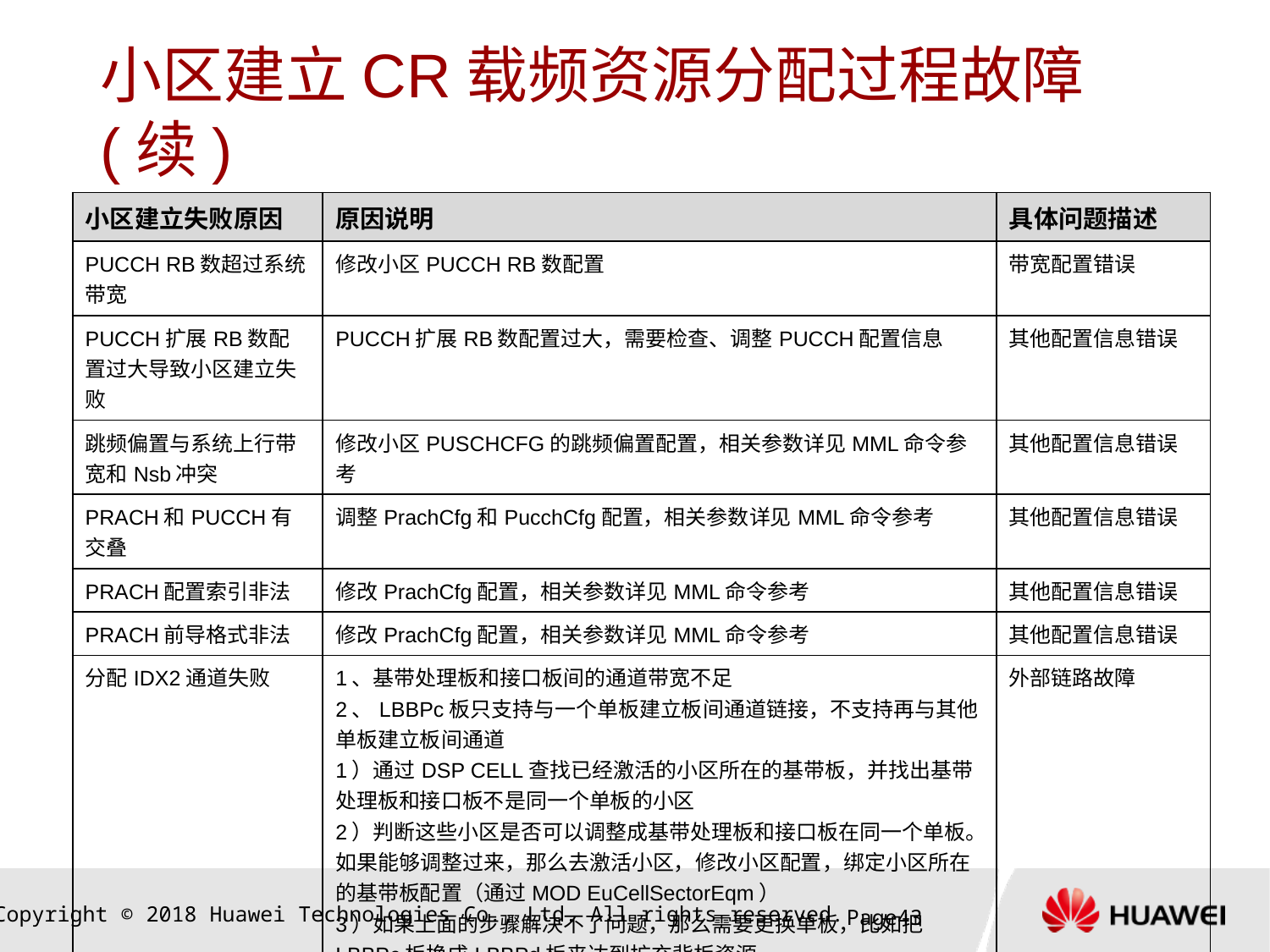

# 小区建立CR载频资源分配过程故障(续)
| 小区建立失败原因 | 原因说明 | 具体问题描述 |
| --- | --- | --- |
| PUCCH RB数超过系统带宽 | 修改小区PUCCH RB数配置 | 带宽配置错误 |
| PUCCH扩展RB数配置过大导致小区建立失败 | PUCCH扩展RB数配置过大，需要检查、调整PUCCH配置信息 | 其他配置信息错误 |
| 跳频偏置与系统上行带宽和Nsb冲突 | 修改小区PUSCHCFG的跳频偏置配置，相关参数详见MML命令参考 | 其他配置信息错误 |
| PRACH和PUCCH有交叠 | 调整PrachCfg和PucchCfg配置，相关参数详见MML命令参考 | 其他配置信息错误 |
| PRACH配置索引非法 | 修改PrachCfg配置，相关参数详见MML命令参考 | 其他配置信息错误 |
| PRACH前导格式非法 | 修改PrachCfg配置，相关参数详见MML命令参考 | 其他配置信息错误 |
| 分配IDX2通道失败 | 1、基带处理板和接口板间的通道带宽不足 2、LBBPc板只支持与一个单板建立板间通道链接，不支持再与其他单板建立板间通道 1）通过DSP CELL查找已经激活的小区所在的基带板，并找出基带处理板和接口板不是同一个单板的小区 2）判断这些小区是否可以调整成基带处理板和接口板在同一个单板。 如果能够调整过来，那么去激活小区，修改小区配置，绑定小区所在的基带板配置（通过MOD EuCellSectorEqm） 3）如果上面的步骤解决不了问题，那么需要更换单板，比如把LBBPc板换成LBBPd板来达到扩充背板资源 | 外部链路故障 |
Page43